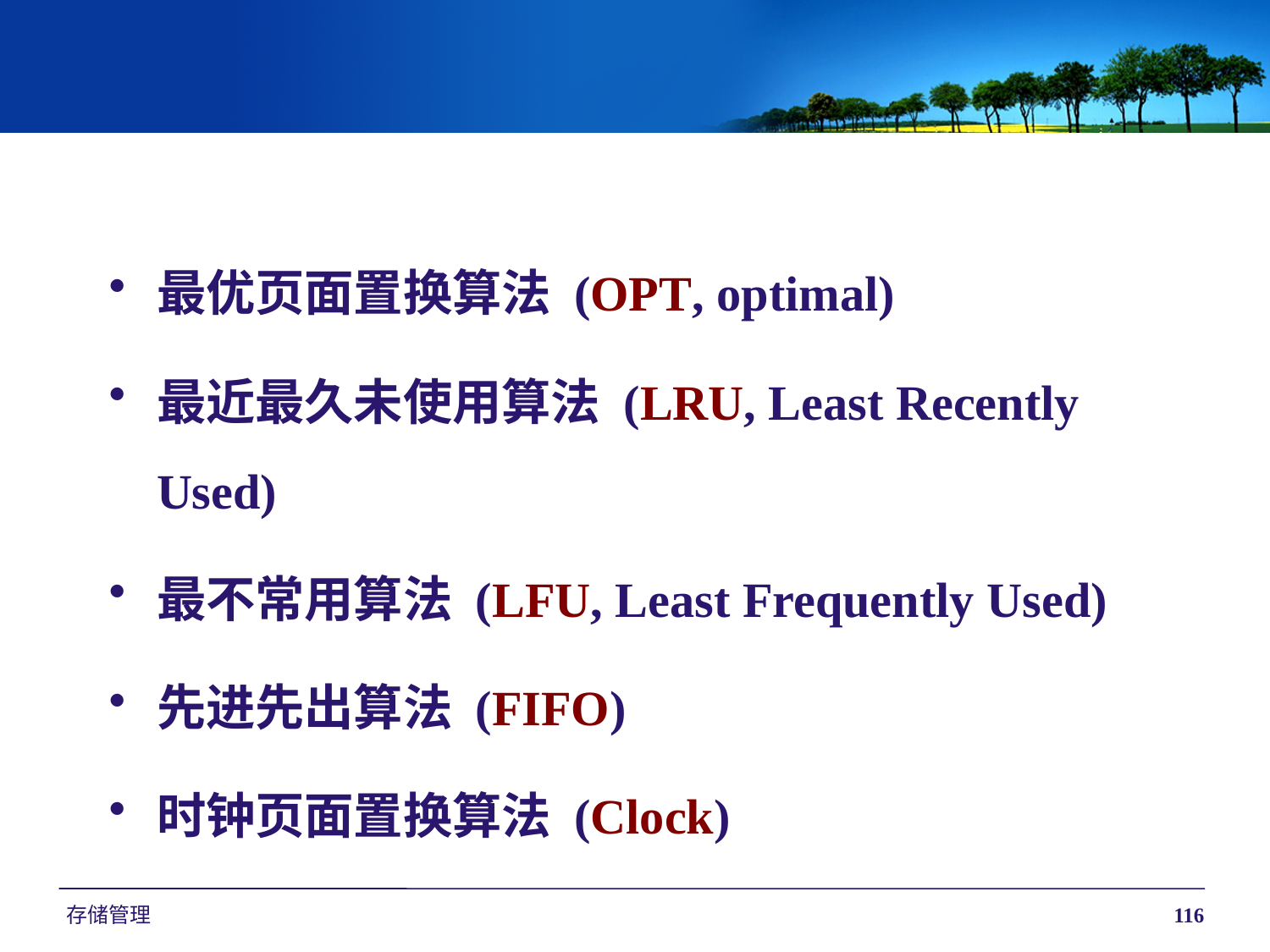

最优页面置换算法 (OPT, optimal)
最近最久未使用算法 (LRU, Least Recently Used)
最不常用算法 (LFU, Least Frequently Used)
先进先出算法 (FIFO)
时钟页面置换算法 (Clock)
存储管理
116